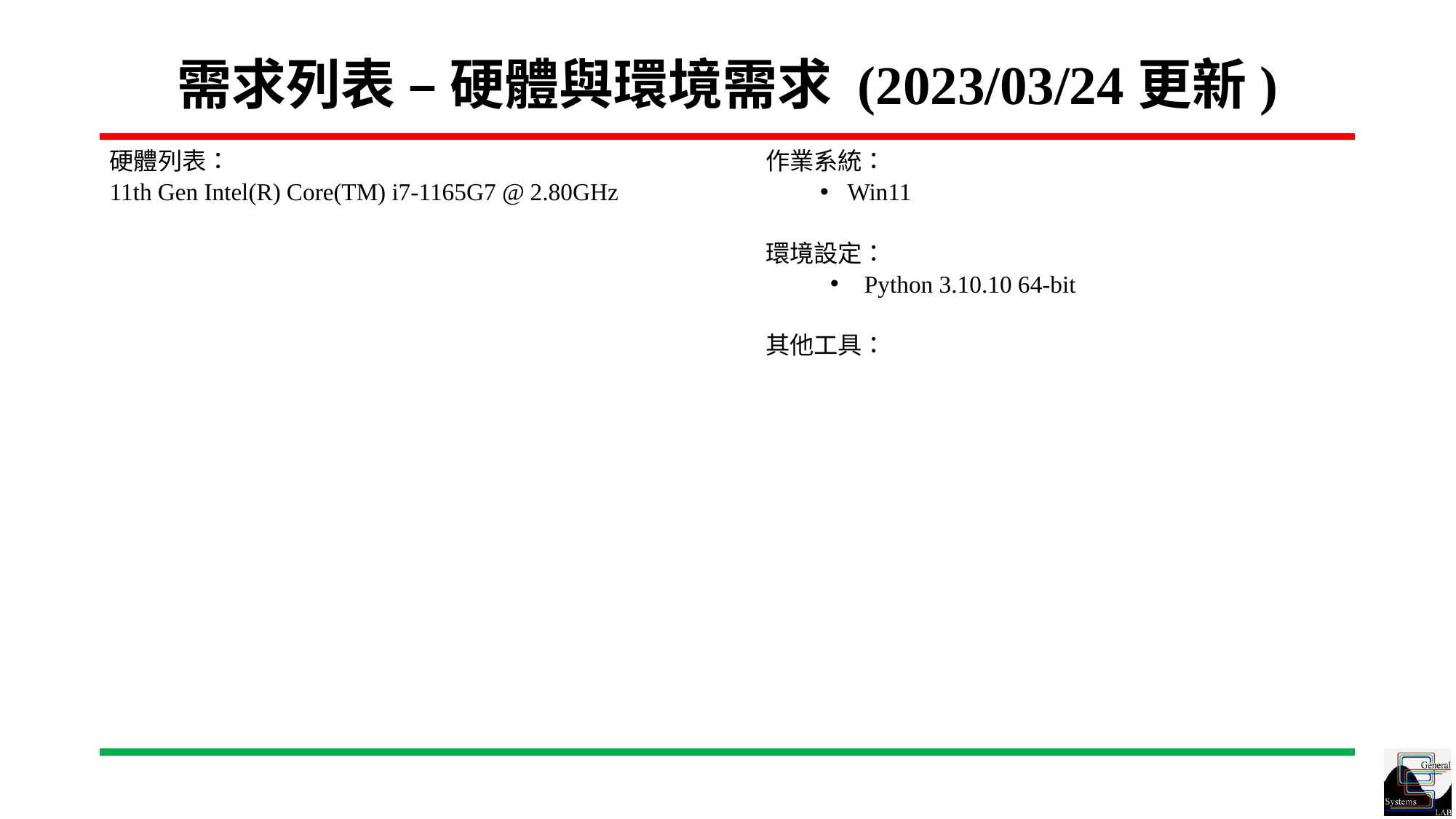

# 需求列表 – 硬體與環境需求 (2023/03/24更新)
硬體列表：
11th Gen Intel(R) Core(TM) i7-1165G7 @ 2.80GHz

作業系統：
Win11

環境設定：
Python 3.10.10 64-bit

其他工具：